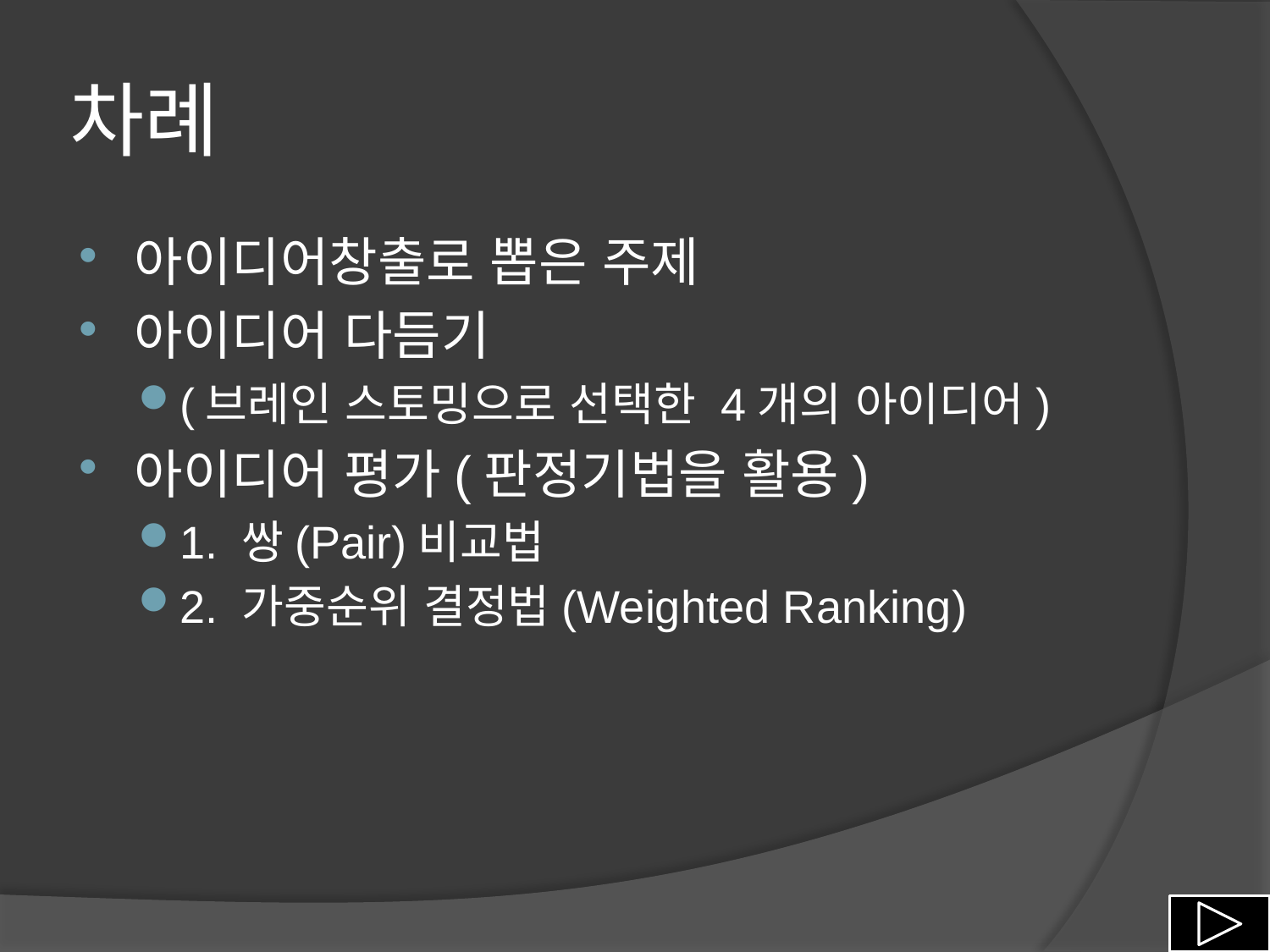

# 차례
아이디어창출로 뽑은 주제
아이디어 다듬기
(브레인 스토밍으로 선택한 4개의 아이디어)
아이디어 평가(판정기법을 활용)
1. 쌍(Pair)비교법
2. 가중순위 결정법(Weighted Ranking)